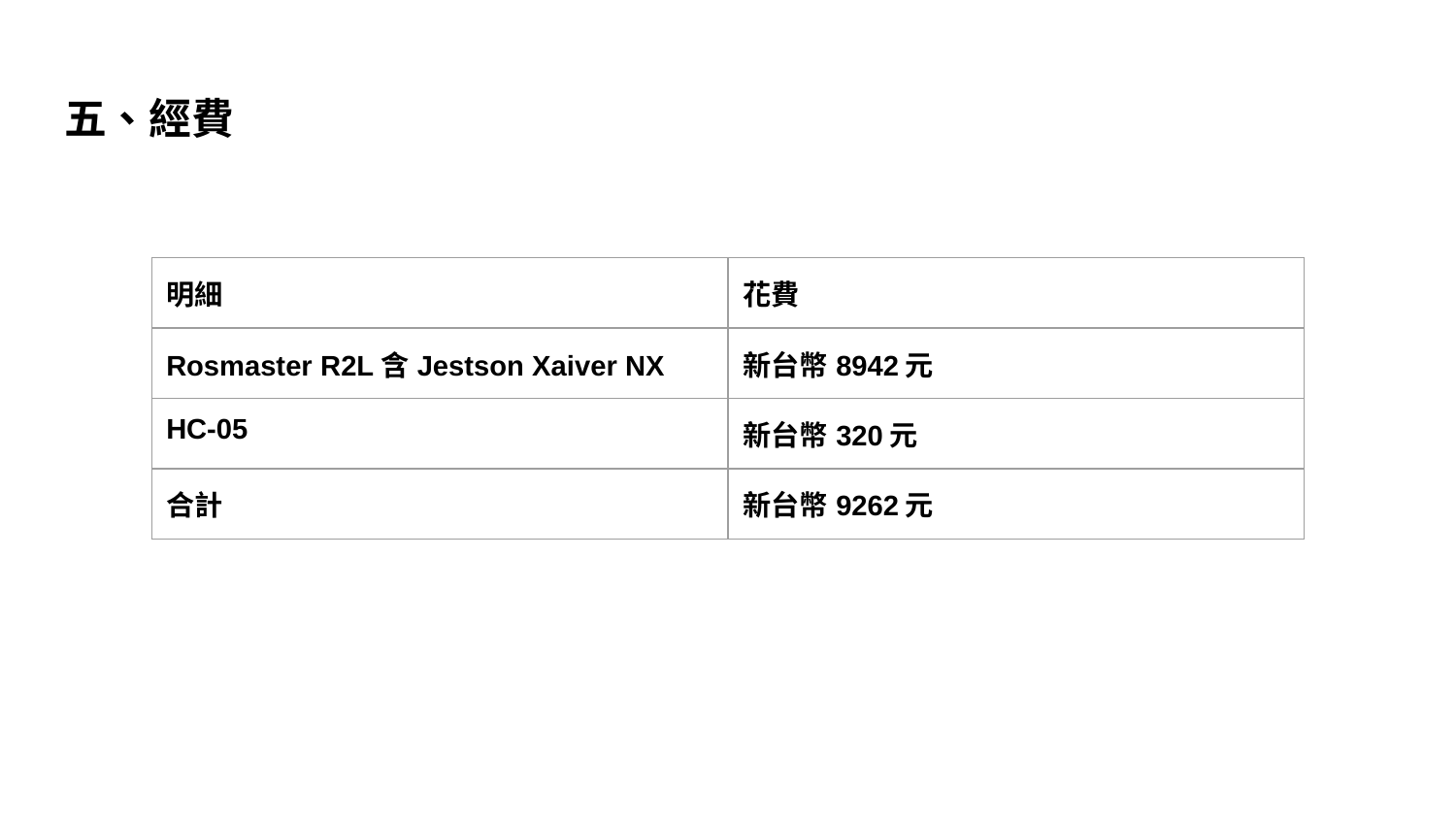

# 五、經費

| 明細 | 花費 |
| --- | --- |
| Rosmaster R2L含Jestson Xaiver NX | 新台幣8942元 |
| HC-05 | 新台幣320元 |
| 合計 | 新台幣9262元 |